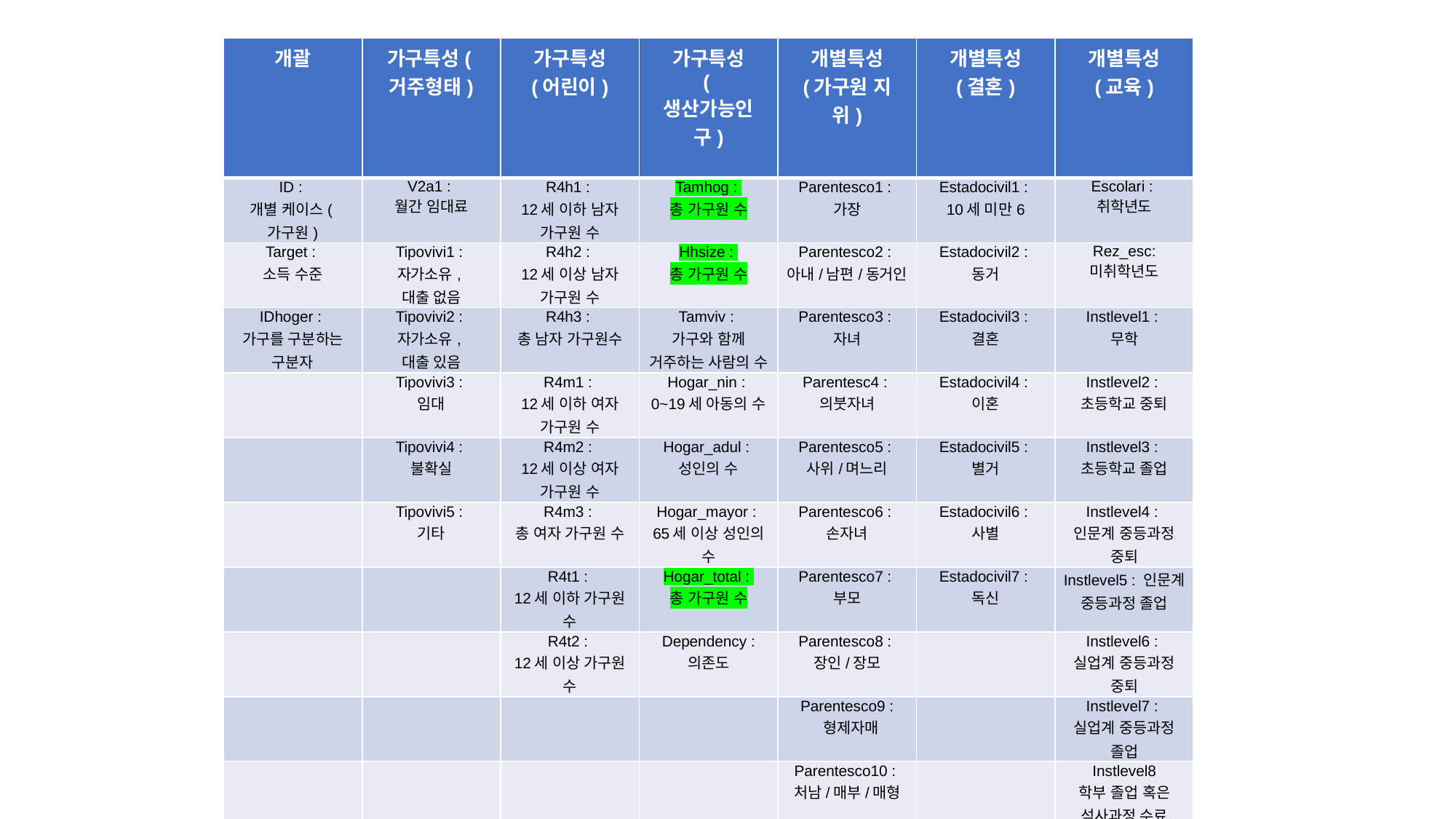

| 개괄 | 가구특성(거주형태) | 가구특성 (어린이) | 가구특성 (생산가능인구) | 개별특성 (가구원 지위) | 개별특성 (결혼) | 개별특성 (교육) |
| --- | --- | --- | --- | --- | --- | --- |
| ID : 개별 케이스(가구원) | V2a1 : 월간 임대료 | R4h1 : 12세 이하 남자 가구원 수 | Tamhog : 총 가구원 수 | Parentesco1 : 가장 | Estadocivil1 : 10세 미만6 | Escolari : 취학년도 |
| Target : 소득 수준 | Tipovivi1 : 자가소유, 대출 없음 | R4h2 : 12세 이상 남자 가구원 수 | Hhsize : 총 가구원 수 | Parentesco2 : 아내/남편/동거인 | Estadocivil2 : 동거 | Rez\_esc: 미취학년도 |
| IDhoger : 가구를 구분하는 구분자 | Tipovivi2 : 자가소유, 대출 있음 | R4h3 : 총 남자 가구원수 | Tamviv : 가구와 함께 거주하는 사람의 수 | Parentesco3 : 자녀 | Estadocivil3 : 결혼 | Instlevel1 : 무학 |
|  | Tipovivi3 : 임대 | R4m1 : 12세 이하 여자 가구원 수 | Hogar\_nin : 0~19세 아동의 수 | Parentesc4 : 의붓자녀 | Estadocivil4 : 이혼 | Instlevel2 : 초등학교 중퇴 |
|  | Tipovivi4 : 불확실 | R4m2 : 12세 이상 여자 가구원 수 | Hogar\_adul : 성인의 수 | Parentesco5 : 사위/며느리 | Estadocivil5 : 별거 | Instlevel3 : 초등학교 졸업 |
|  | Tipovivi5 : 기타 | R4m3 : 총 여자 가구원 수 | Hogar\_mayor : 65세 이상 성인의 수 | Parentesco6 : 손자녀 | Estadocivil6 : 사별 | Instlevel4 : 인문계 중등과정 중퇴 |
|  |  | R4t1 : 12세 이하 가구원 수 | Hogar\_total : 총 가구원 수 | Parentesco7 : 부모 | Estadocivil7 : 독신 | Instlevel5 : 인문계 중등과정 졸업 |
|  |  | R4t2 : 12세 이상 가구원 수 | Dependency : 의존도 | Parentesco8 : 장인/장모 |  | Instlevel6 : 실업계 중등과정 중퇴 |
|  |  |  |  | Parentesco9 : 형제자매 |  | Instlevel7 : 실업계 중등과정 졸업 |
|  |  |  |  | Parentesco10 : 처남/매부/매형 |  | Instlevel8 학부 졸업 혹은 석사과정 수료 |
|  |  |  |  | Parentesco11 : 그 외 가족구성 |  | Instlevel9 : 박사 과정 수료 |
|  |  |  |  | Parentesco12 : 그 외 비가족구성 |  |  |